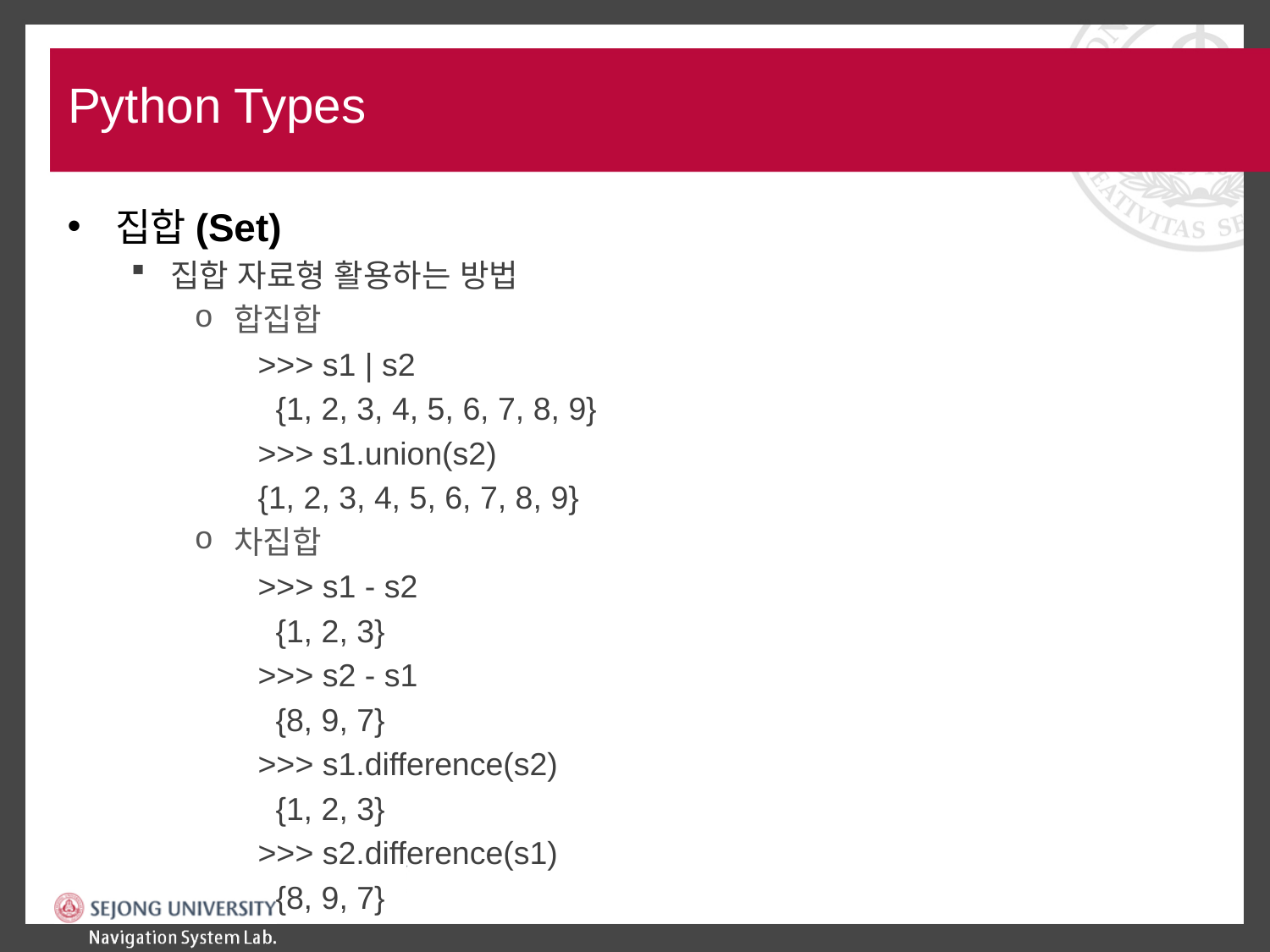

# Python Types
집합(Set)
집합 자료형 활용하는 방법
합집합
>>> s1 | s2
  {1, 2, 3, 4, 5, 6, 7, 8, 9}
>>> s1.union(s2)
{1, 2, 3, 4, 5, 6, 7, 8, 9}
차집합
>>> s1 - s2
  {1, 2, 3}
>>> s2 - s1
  {8, 9, 7}
>>> s1.difference(s2)
  {1, 2, 3}
>>> s2.difference(s1)
  {8, 9, 7}